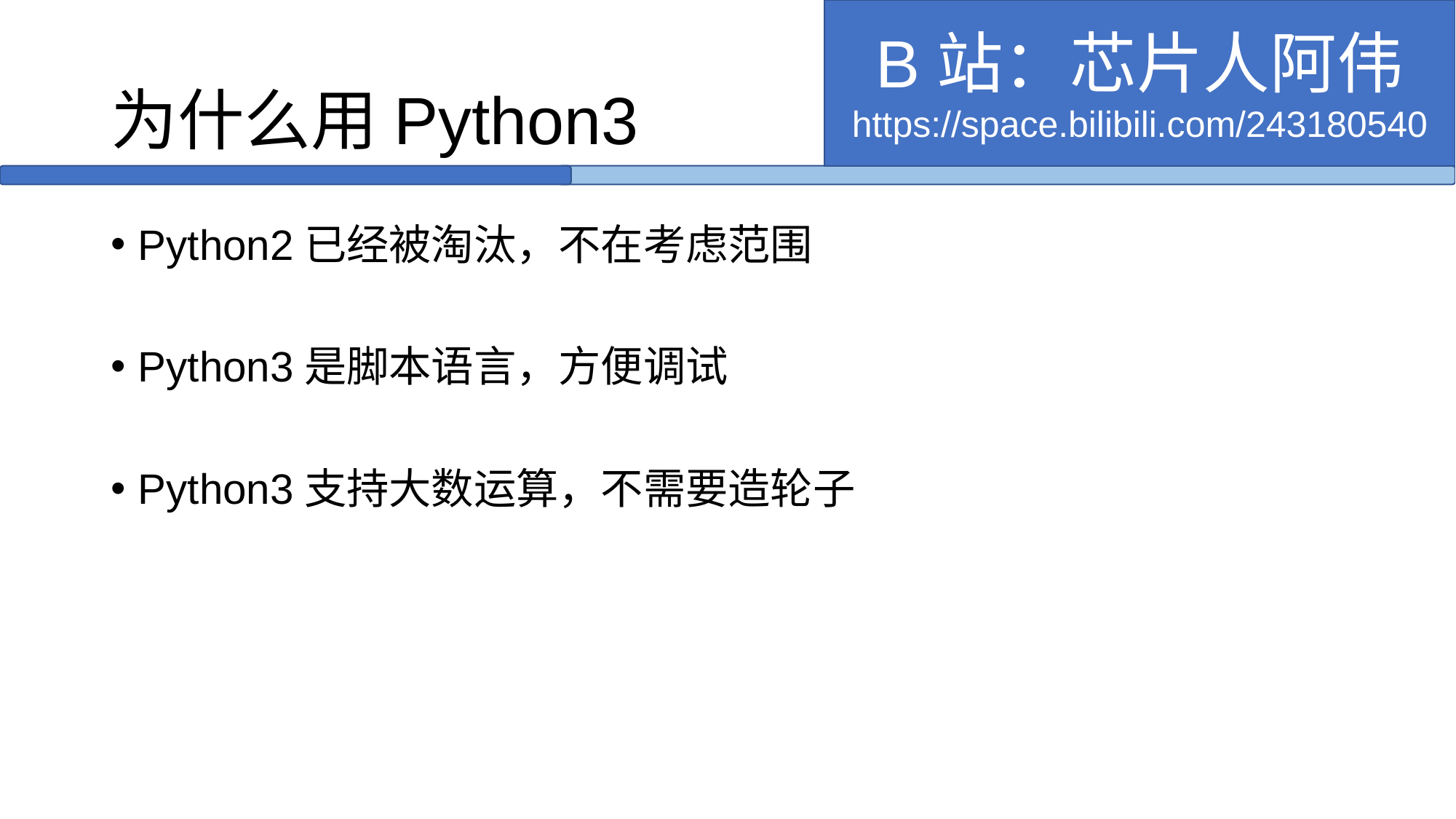

B站：芯片人阿伟
https://space.bilibili.com/243180540
# 为什么用Python3

Python2已经被淘汰，不在考虑范围

Python3是脚本语言，方便调试

Python3支持大数运算，不需要造轮子